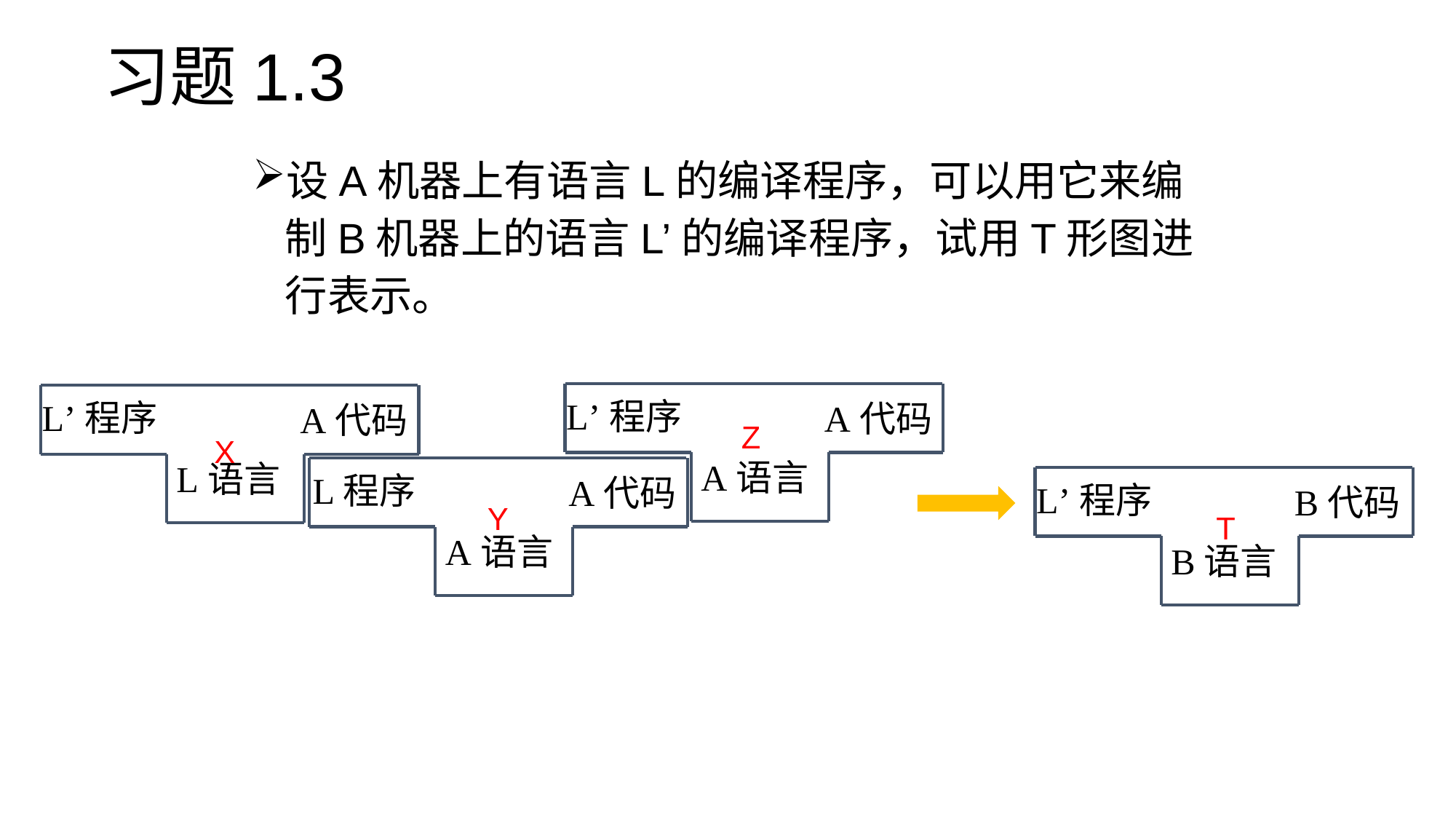

# 习题1.3
设A机器上有语言L的编译程序，可以用它来编制B机器上的语言L’的编译程序，试用T形图进行表示。
Z
L’程序
A代码
A语言
L’程序
A代码
L语言
X
Y
L程序
A代码
A语言
T
L’程序
B代码
B语言